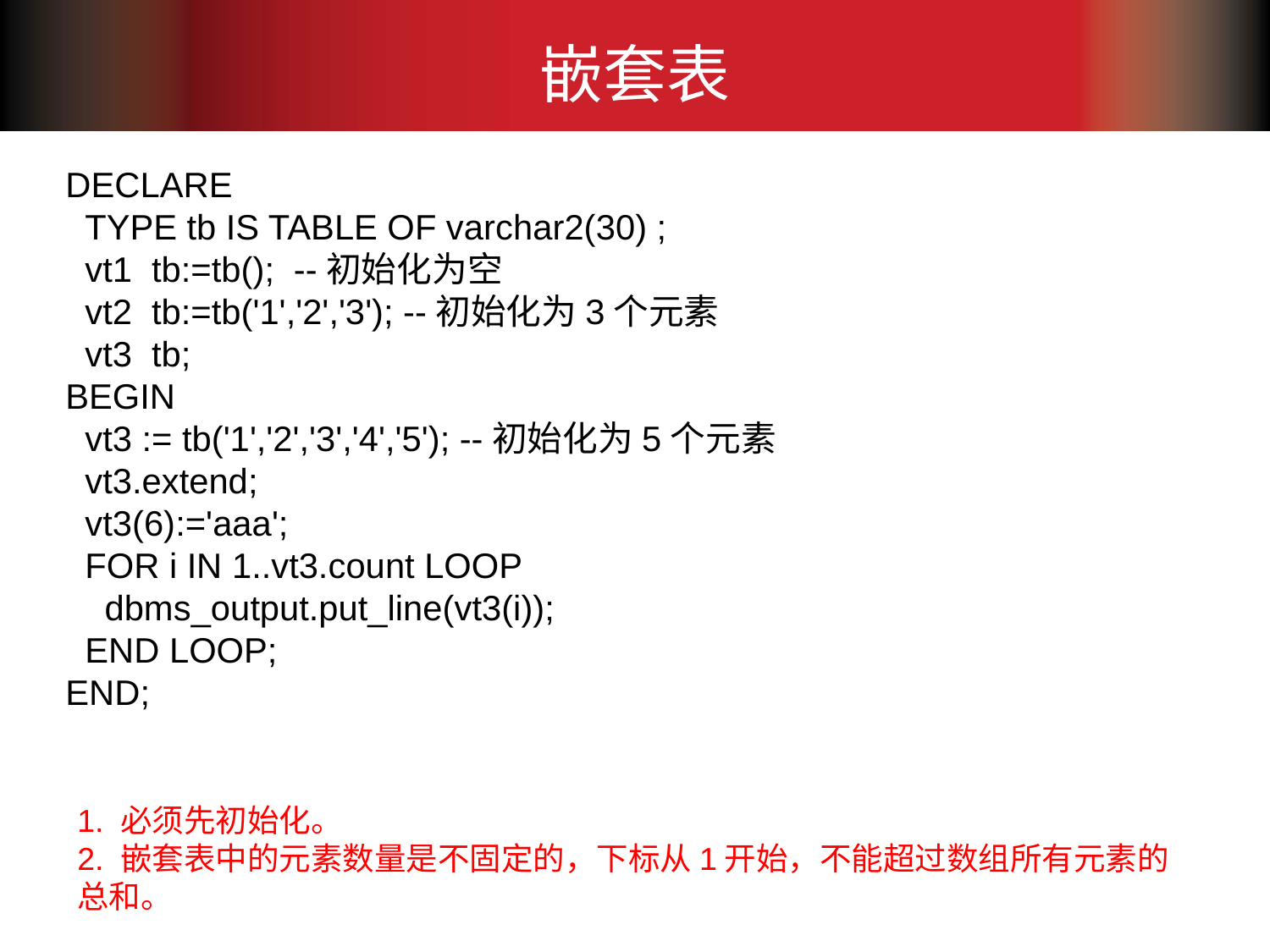

# 嵌套表
DECLARE
  TYPE tb IS TABLE OF varchar2(30) ;
  vt1  tb:=tb();  --初始化为空
  vt2  tb:=tb('1','2','3'); --初始化为3个元素
  vt3  tb;
BEGIN
  vt3 := tb('1','2','3','4','5'); --初始化为5个元素
  vt3.extend;
  vt3(6):='aaa';
  FOR i IN 1..vt3.count LOOP
    dbms_output.put_line(vt3(i));
  END LOOP;
END;
1. 必须先初始化。
2. 嵌套表中的元素数量是不固定的，下标从1开始，不能超过数组所有元素的总和。